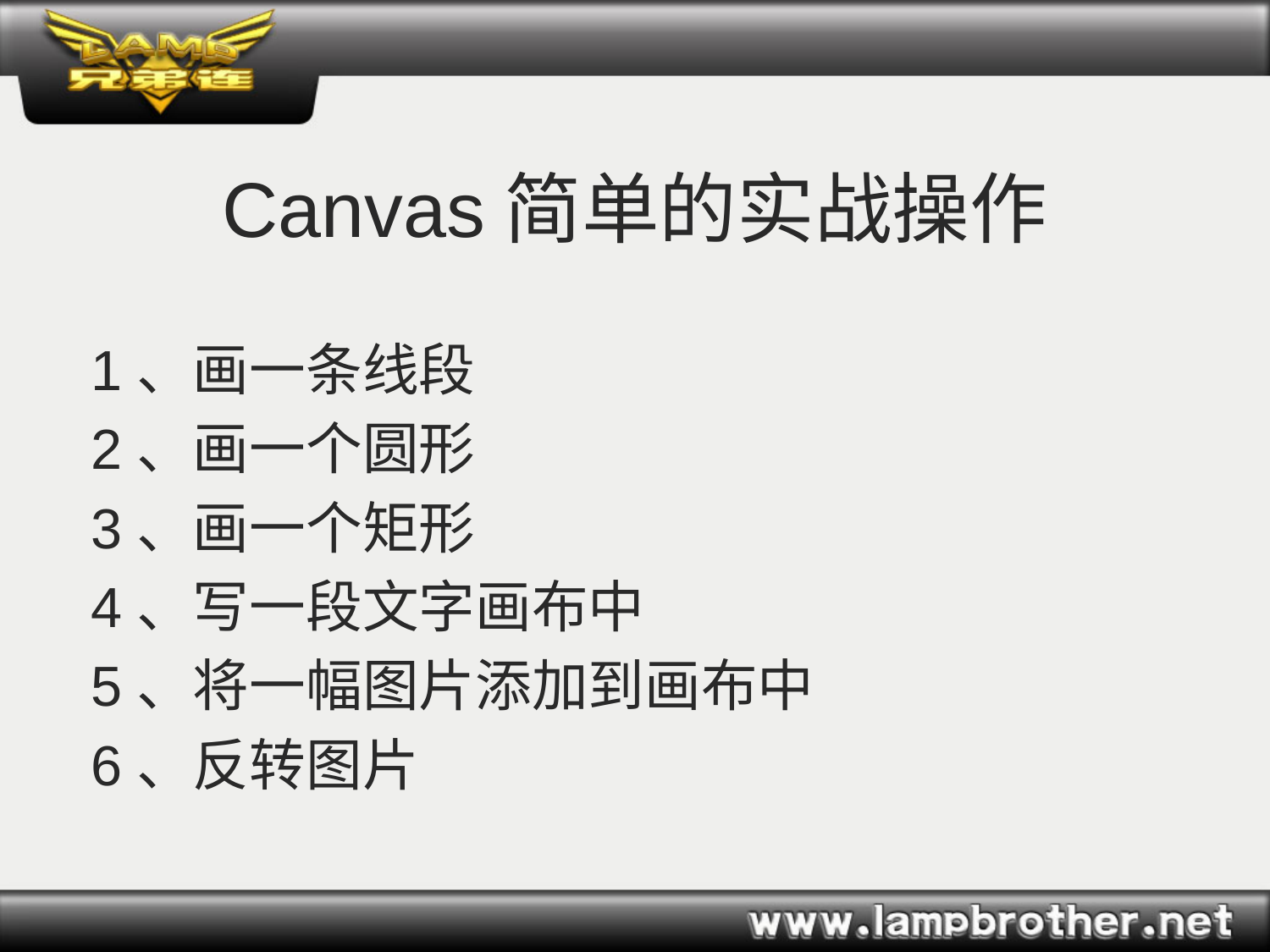

# Canvas简单的实战操作
1、画一条线段
2、画一个圆形
3、画一个矩形
4、写一段文字画布中
5、将一幅图片添加到画布中
6、反转图片